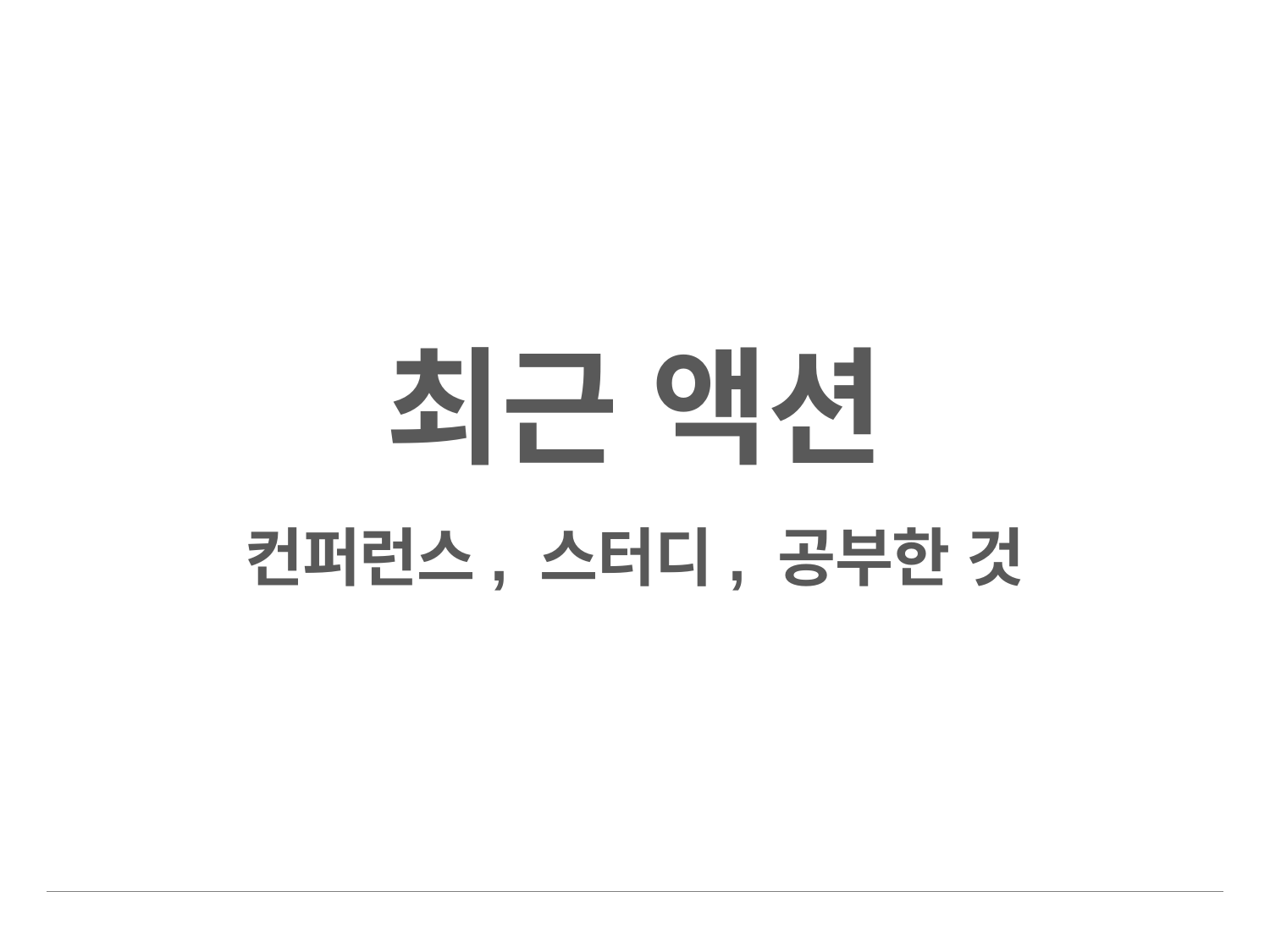

# 최근 액션 컨퍼런스, 스터디, 공부한 것